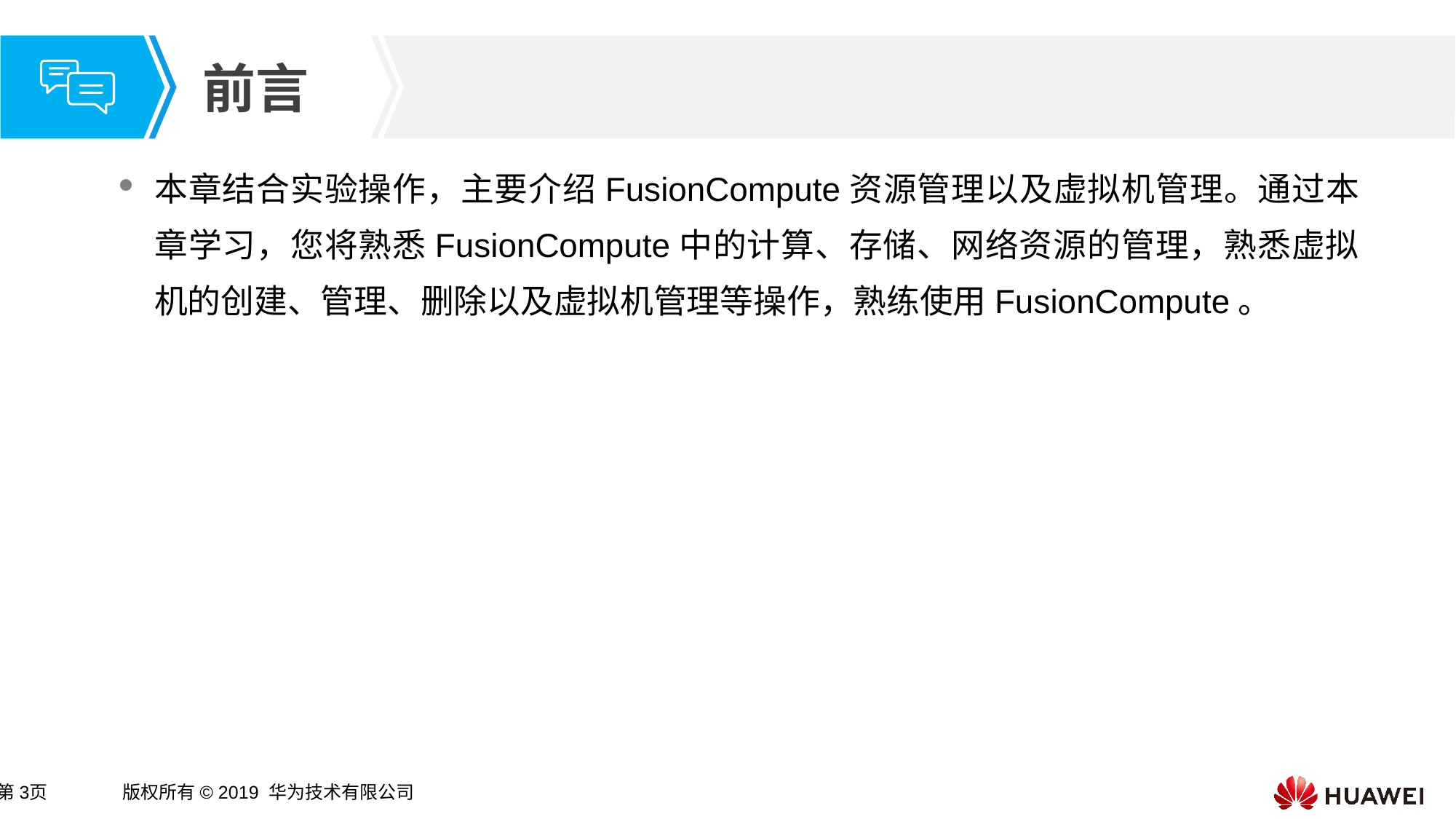

本章结合实验操作，主要介绍FusionCompute资源管理以及虚拟机管理。通过本章学习，您将熟悉FusionCompute中的计算、存储、网络资源的管理，熟悉虚拟机的创建、管理、删除以及虚拟机管理等操作，熟练使用FusionCompute。